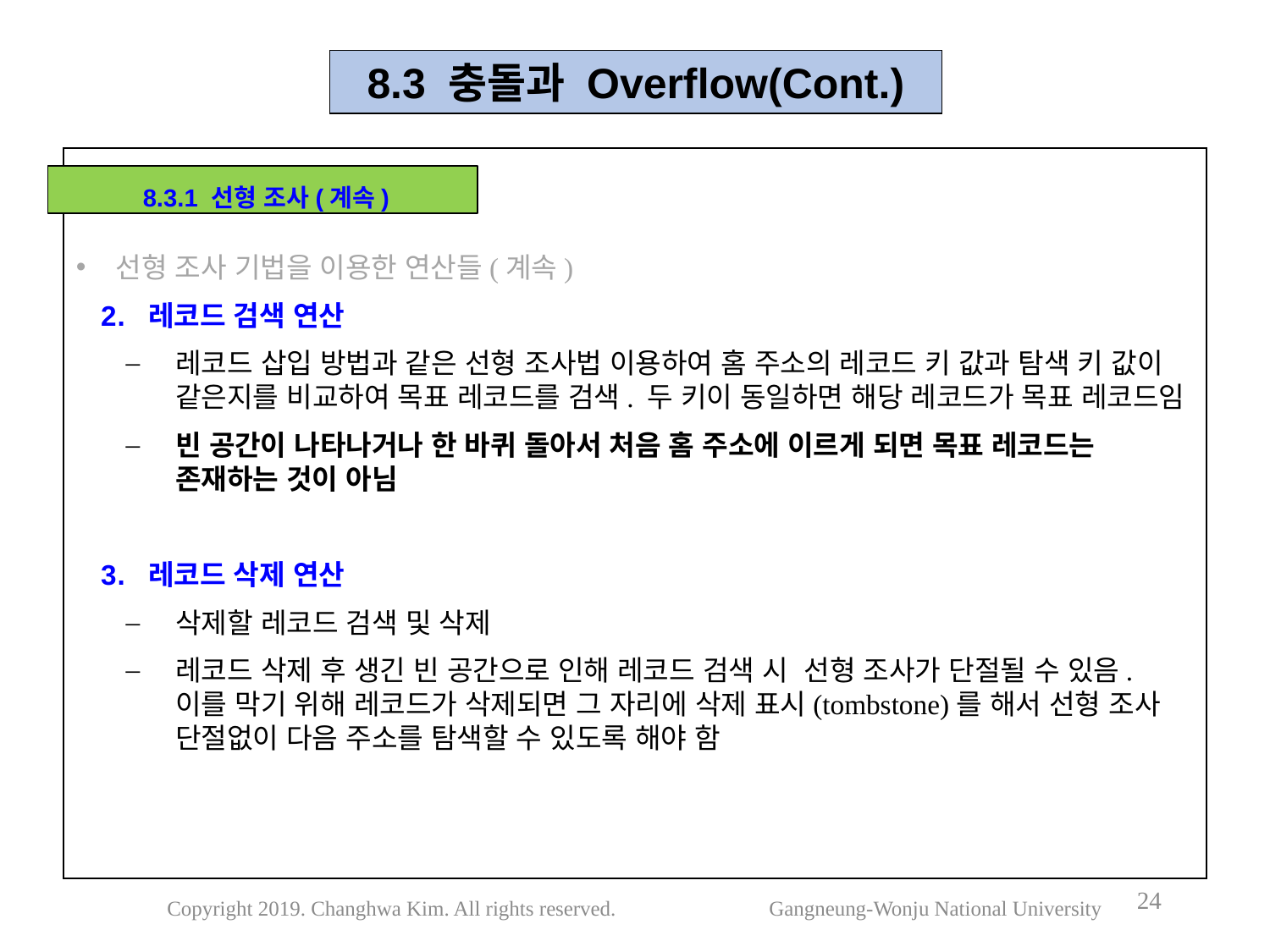

8.3 충돌과 Overflow(Cont.)

선형 조사 기법을 이용한 연산들(계속)
레코드 검색 연산
레코드 삽입 방법과 같은 선형 조사법 이용하여 홈 주소의 레코드 키 값과 탐색 키 값이 같은지를 비교하여 목표 레코드를 검색. 두 키이 동일하면 해당 레코드가 목표 레코드임
빈 공간이 나타나거나 한 바퀴 돌아서 처음 홈 주소에 이르게 되면 목표 레코드는 존재하는 것이 아님

레코드 삭제 연산
삭제할 레코드 검색 및 삭제
레코드 삭제 후 생긴 빈 공간으로 인해 레코드 검색 시  선형 조사가 단절될 수 있음. 이를 막기 위해 레코드가 삭제되면 그 자리에 삭제 표시(tombstone)를 해서 선형 조사 단절없이 다음 주소를 탐색할 수 있도록 해야 함

 8.3.1 선형 조사(계속)
24
Copyright 2019. Changhwa Kim. All rights reserved.                             Gangneung-Wonju National University